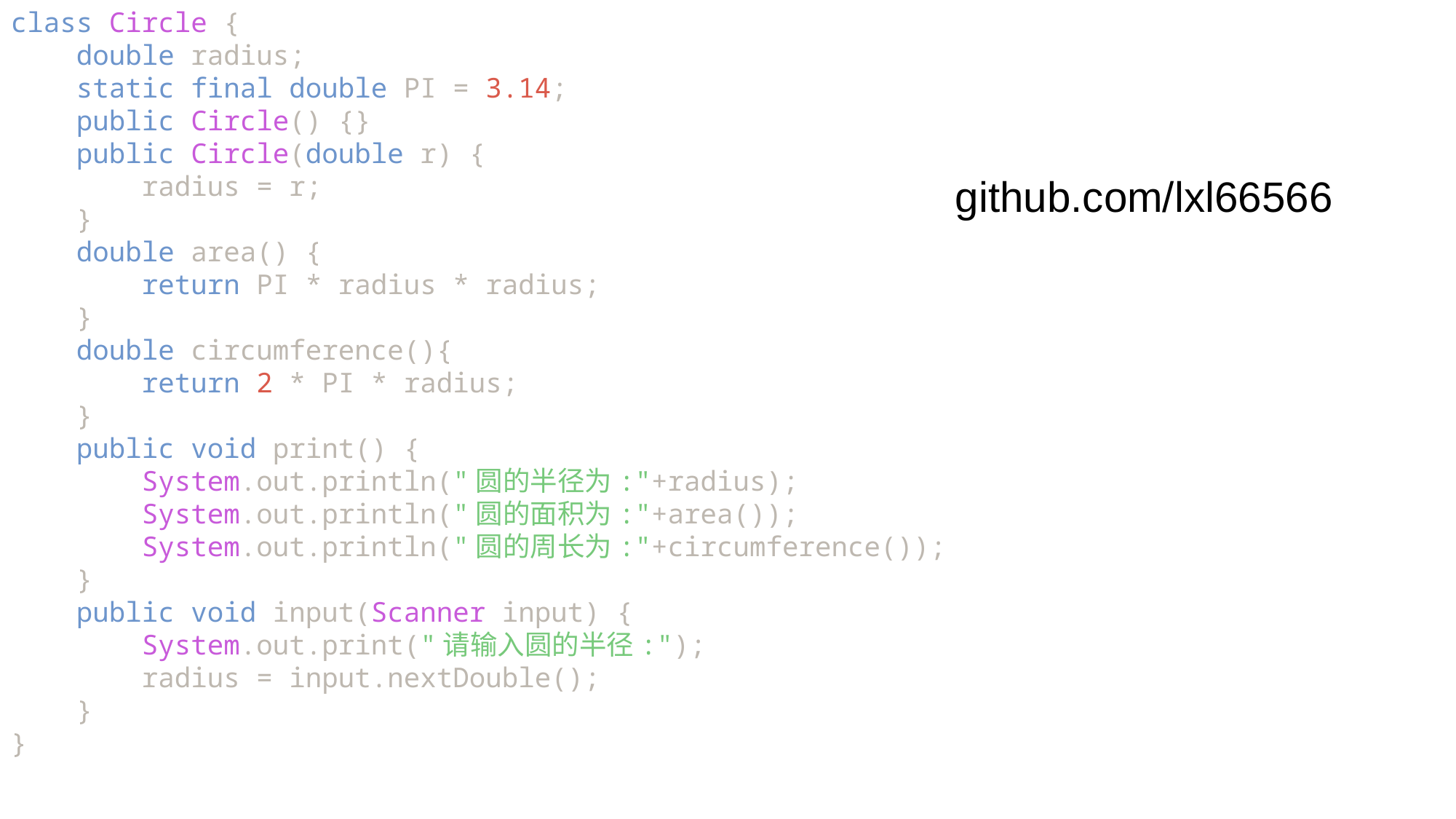

class Circle {
    double radius;
    static final double PI = 3.14;
    public Circle() {}
    public Circle(double r) {
        radius = r;
    }
    double area() {
        return PI * radius * radius;
    }
    double circumference(){
        return 2 * PI * radius;
    }
    public void print() {
        System.out.println("圆的半径为:"+radius);
        System.out.println("圆的面积为:"+area());
        System.out.println("圆的周长为:"+circumference());
    }
    public void input(Scanner input) {
        System.out.print("请输入圆的半径:");
        radius = input.nextDouble();
    }
}

github.com/lxl66566